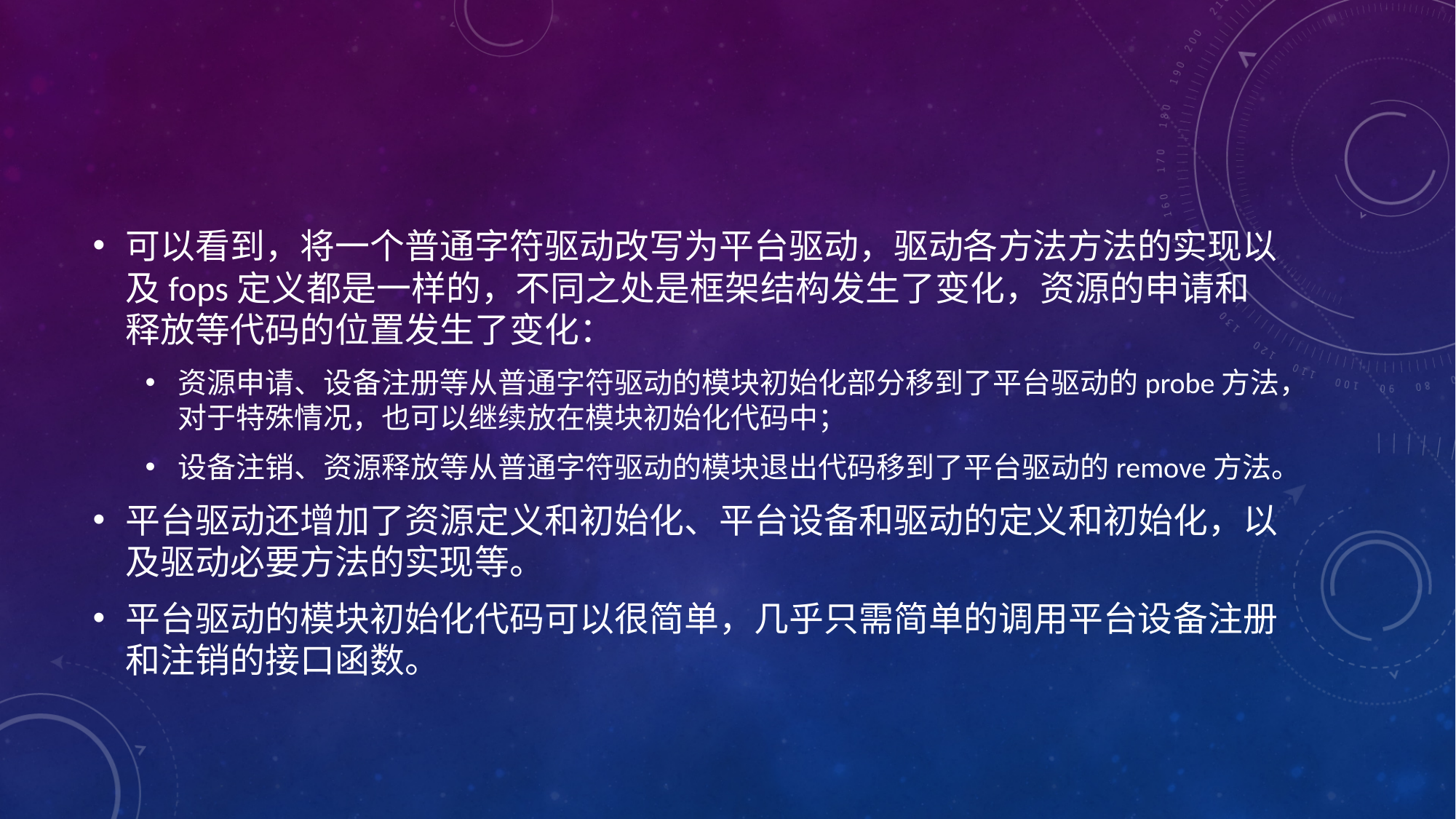

#
可以看到，将一个普通字符驱动改写为平台驱动，驱动各方法方法的实现以及fops定义都是一样的，不同之处是框架结构发生了变化，资源的申请和释放等代码的位置发生了变化：
资源申请、设备注册等从普通字符驱动的模块初始化部分移到了平台驱动的probe方法，对于特殊情况，也可以继续放在模块初始化代码中；
设备注销、资源释放等从普通字符驱动的模块退出代码移到了平台驱动的remove方法。
平台驱动还增加了资源定义和初始化、平台设备和驱动的定义和初始化，以及驱动必要方法的实现等。
平台驱动的模块初始化代码可以很简单，几乎只需简单的调用平台设备注册和注销的接口函数。